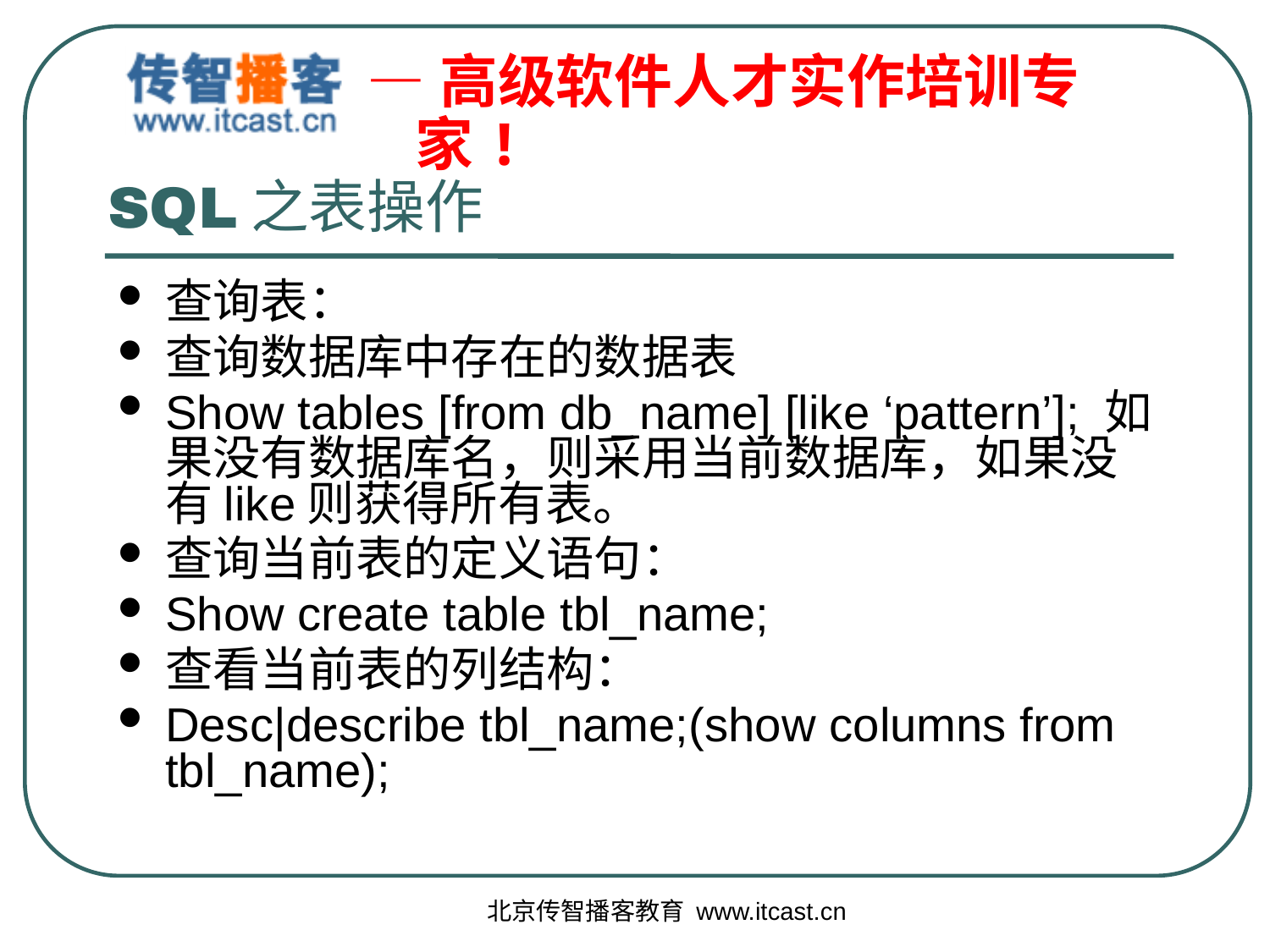

# SQL之表操作
查询表：
查询数据库中存在的数据表
Show tables [from db_name] [like ‘pattern’]; 如果没有数据库名，则采用当前数据库，如果没有like则获得所有表。
查询当前表的定义语句：
Show create table tbl_name;
查看当前表的列结构：
Desc|describe tbl_name;(show columns from tbl_name);